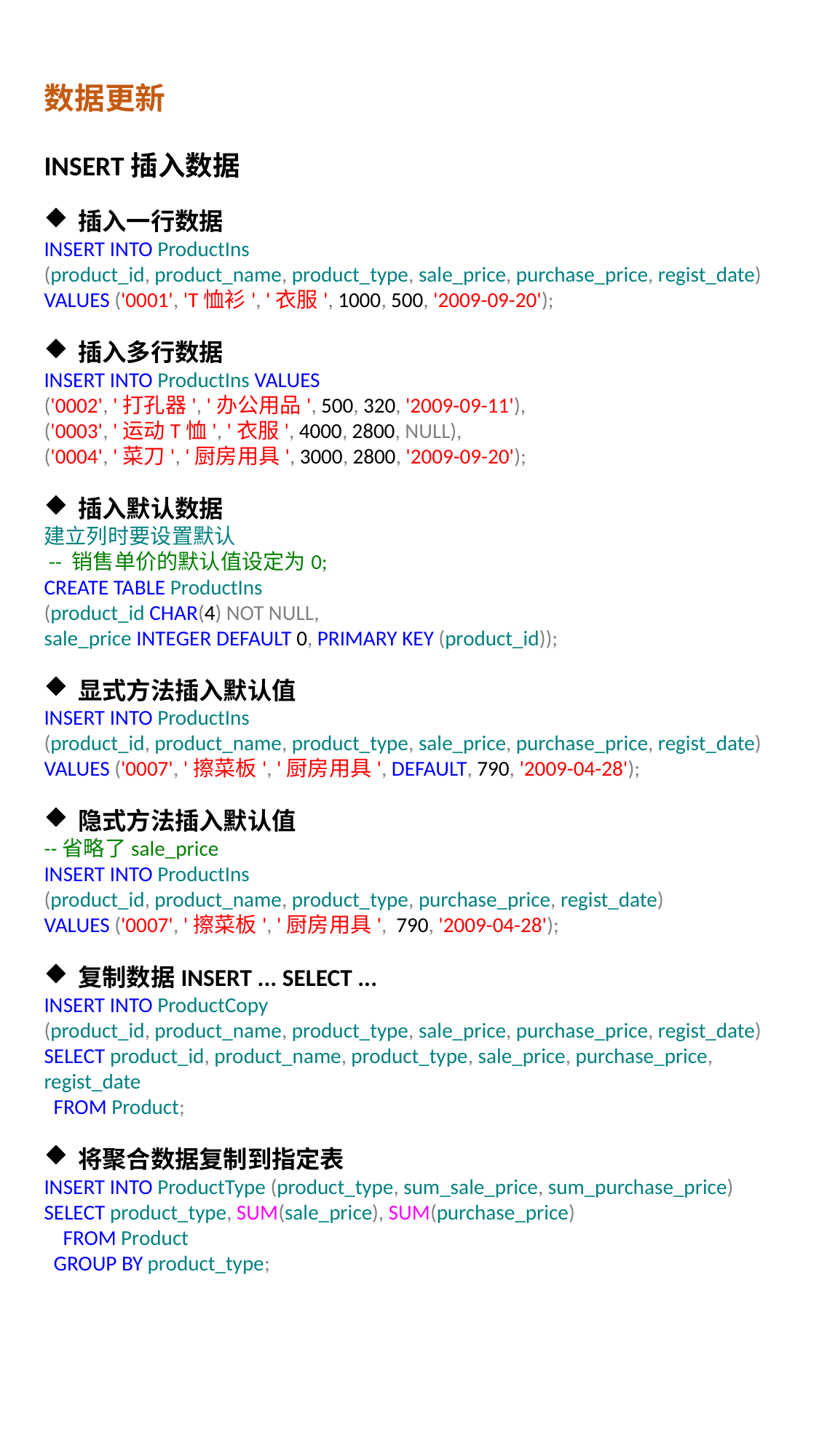

数据更新

INSERT插入数据

插入一行数据
INSERT INTO ProductIns
(product_id, product_name, product_type, sale_price, purchase_price, regist_date)
VALUES ('0001', 'T恤衫', '衣服', 1000, 500, '2009-09-20');

插入多行数据
INSERT INTO ProductIns VALUES
('0002', '打孔器', '办公用品', 500, 320, '2009-09-11'),
('0003', '运动T恤', '衣服', 4000, 2800, NULL),
('0004', '菜刀', '厨房用具', 3000, 2800, '2009-09-20');

插入默认数据
建立列时要设置默认
 -- 销售单价的默认值设定为0;
CREATE TABLE ProductIns
(product_id CHAR(4) NOT NULL,
sale_price INTEGER DEFAULT 0, PRIMARY KEY (product_id));

显式方法插入默认值
INSERT INTO ProductIns
(product_id, product_name, product_type, sale_price, purchase_price, regist_date)
VALUES ('0007', '擦菜板', '厨房用具', DEFAULT, 790, '2009-04-28');

隐式方法插入默认值
--省略了sale_price
INSERT INTO ProductIns
(product_id, product_name, product_type, purchase_price, regist_date)
VALUES ('0007', '擦菜板', '厨房用具',  790, '2009-04-28');

复制数据INSERT ... SELECT ...
INSERT INTO ProductCopy
(product_id, product_name, product_type, sale_price, purchase_price, regist_date)
SELECT product_id, product_name, product_type, sale_price, purchase_price, regist_date
  FROM Product;

将聚合数据复制到指定表
INSERT INTO ProductType (product_type, sum_sale_price, sum_purchase_price)
SELECT product_type, SUM(sale_price), SUM(purchase_price)
    FROM Product
  GROUP BY product_type;